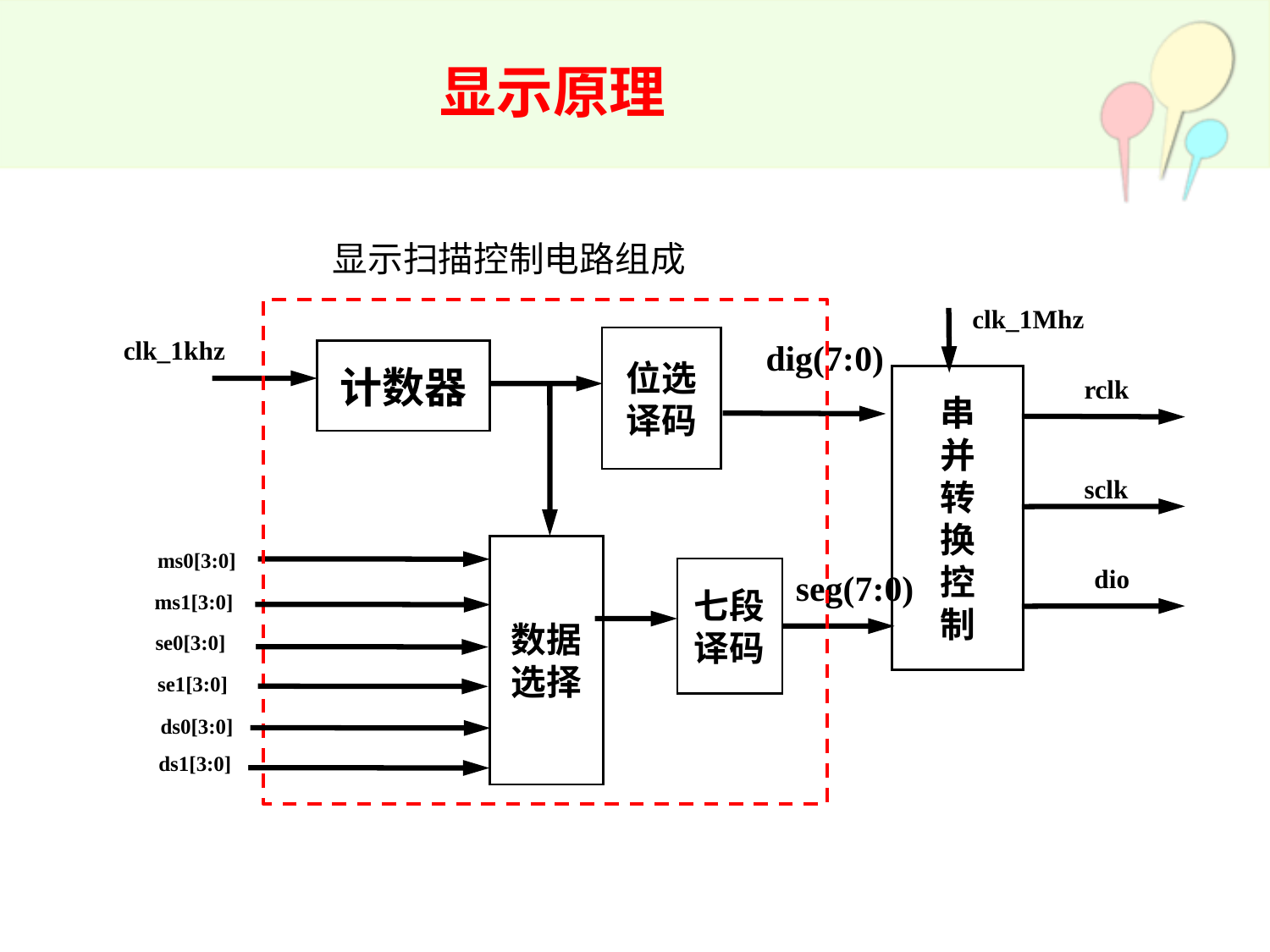

显示原理
显示扫描控制电路组成
clk_1Mhz

clk_1khz
位选
译码
dig(7:0)
计数器
串
并
转
换
控
制
rclk

sclk

数据
选择
dio
七段
译码

seg(7:0)

ms0[3:0]
ms1[3:0]

se0[3:0]

se1[3:0]

ds0[3:0]

ds1[3:0]